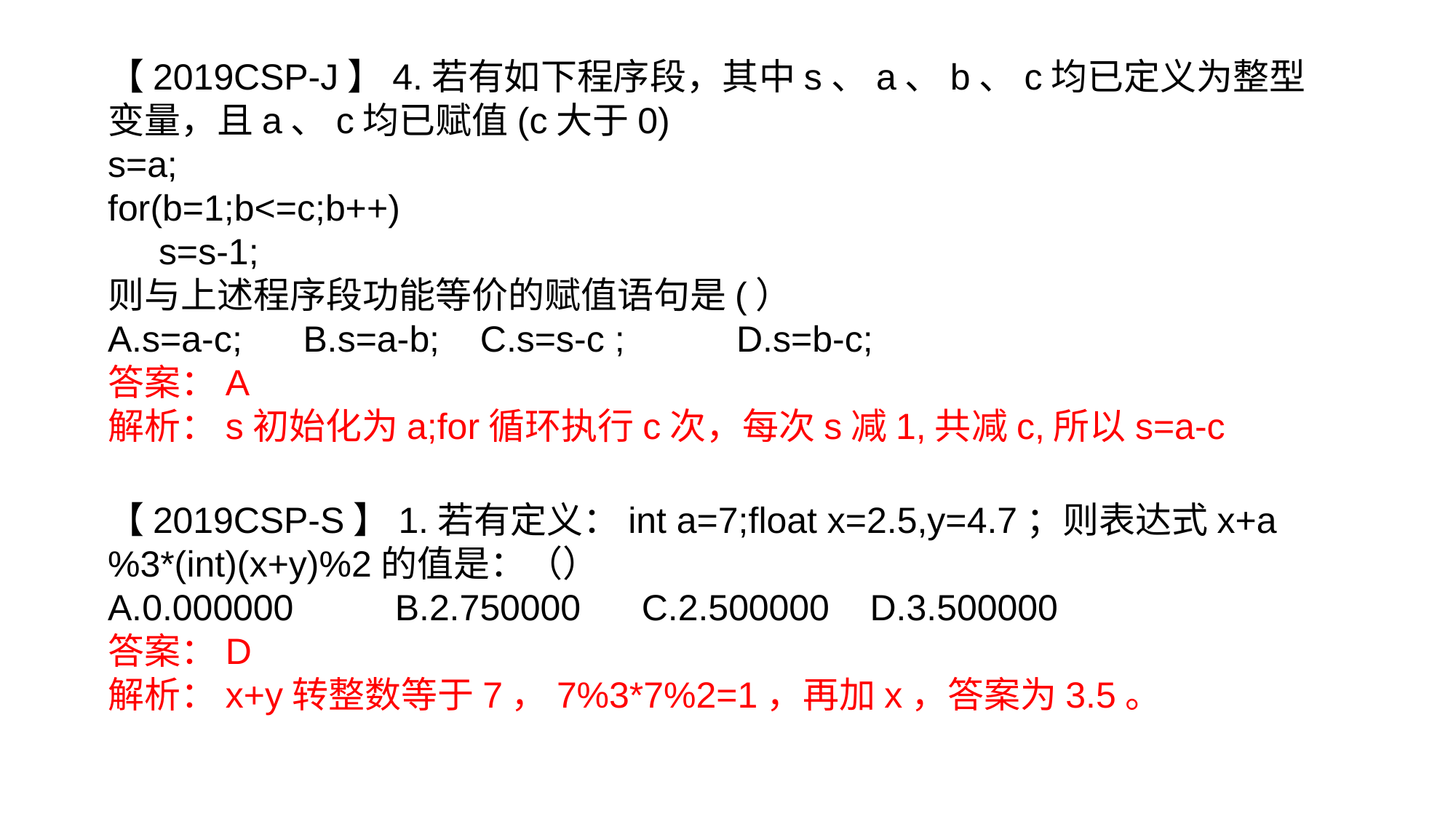

【2019CSP-J】4.若有如下程序段，其中s、a、b、c均已定义为整型变量，且a、c均已赋值(c大于0)
s=a;
for(b=1;b<=c;b++)
     s=s-1;
则与上述程序段功能等价的赋值语句是(）
A.s=a-c;      B.s=a-b;    C.s=s-c ;           D.s=b-c;
答案：A
解析：s初始化为a;for循环执行c次，每次s减1,共减c,所以s=a-c
【2019CSP-S】1.若有定义：int a=7;float x=2.5,y=4.7；则表达式x+a%3*(int)(x+y)%2的值是：（）
A.0.000000          B.2.750000      C.2.500000    D.3.500000
答案：D
解析：x+y转整数等于7，7%3*7%2=1，再加x，答案为3.5。